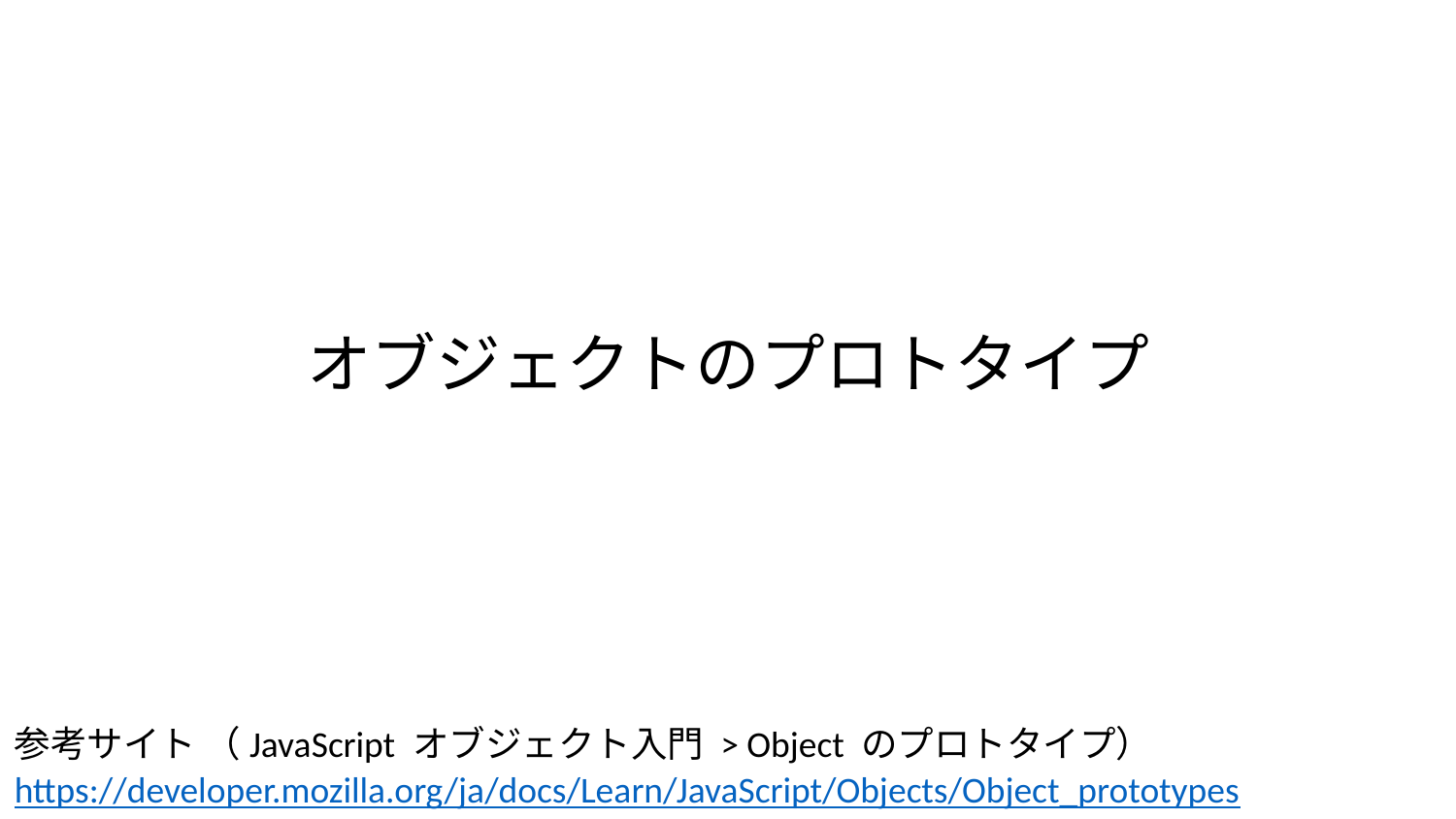

オブジェクトのプロトタイプ
参考サイト （JavaScript オブジェクト入門 > Object のプロトタイプ）
https://developer.mozilla.org/ja/docs/Learn/JavaScript/Objects/Object_prototypes